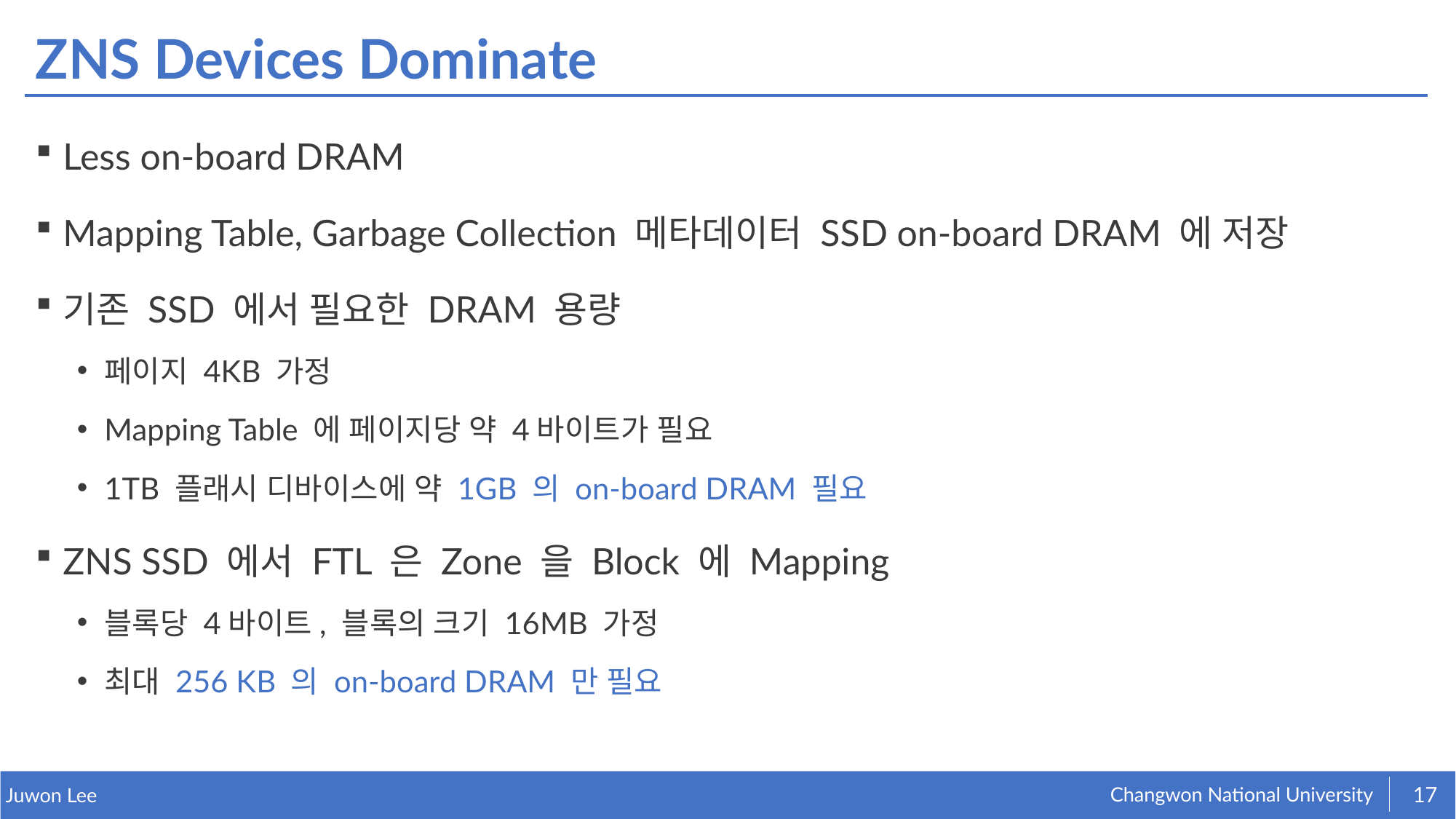

# ZNS Devices Dominate
Less on-board DRAM
Mapping Table, Garbage Collection 메타데이터 SSD on-board DRAM 에 저장
기존 SSD 에서 필요한 DRAM 용량
페이지 4KB 가정
Mapping Table 에 페이지당 약 4바이트가 필요
1TB 플래시 디바이스에 약 1GB 의 on-board DRAM 필요
ZNS SSD 에서 FTL 은 Zone 을 Block 에 Mapping
블록당 4바이트, 블록의 크기 16MB 가정
최대 256 KB 의 on-board DRAM 만 필요
17